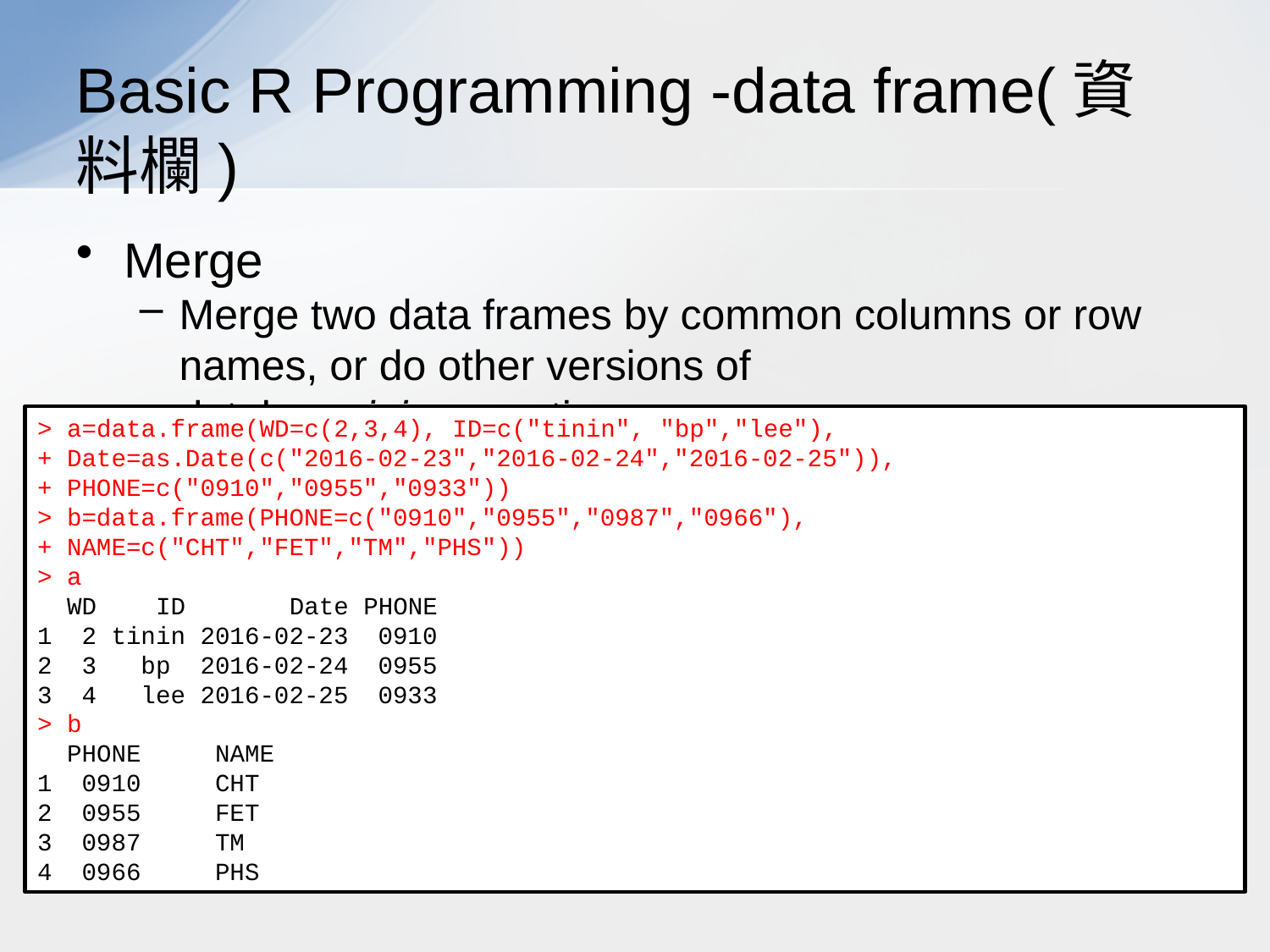

# Basic R Programming -data frame(資料欄)
Merge
Merge two data frames by common columns or row names, or do other versions of database join operations
> a=data.frame(WD=c(2,3,4), ID=c("tinin", "bp","lee"),
+ Date=as.Date(c("2016-02-23","2016-02-24","2016-02-25")),
+ PHONE=c("0910","0955","0933"))
> b=data.frame(PHONE=c("0910","0955","0987","0966"),
+ NAME=c("CHT","FET","TM","PHS"))
> a
  WD    ID       Date PHONE
1  2 tinin 2016-02-23  0910
2  3   bp  2016-02-24  0955
3  4   lee 2016-02-25  0933
> b
  PHONE     NAME
1  0910     CHT
2  0955     FET
3  0987     TM
4  0966     PHS
73